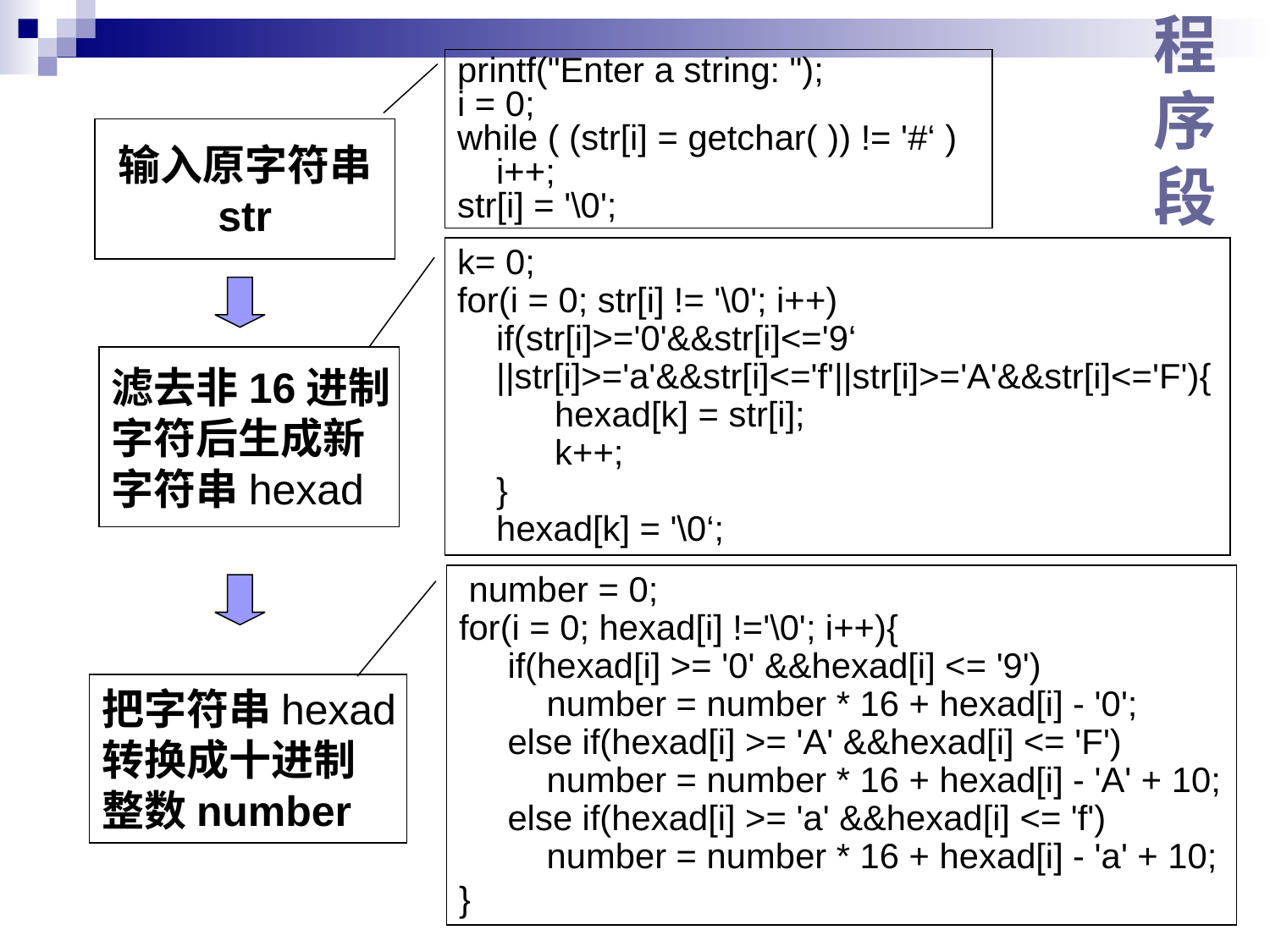

# 程序段
printf("Enter a string: ");
i = 0;
while ( (str[i] = getchar( )) != '#‘ )
    i++;
str[i] = '\0';
输入原字符串
str
k= 0;
for(i = 0; str[i] != '\0'; i++)
    if(str[i]>='0'&&str[i]<='9‘
    ||str[i]>='a'&&str[i]<='f'||str[i]>='A'&&str[i]<='F'){
          hexad[k] = str[i];
          k++;
    }
    hexad[k] = '\0‘;

滤去非16进制
字符后生成新
字符串hexad
 number = 0;
for(i = 0; hexad[i] !='\0'; i++){
     if(hexad[i] >= '0' &&hexad[i] <= '9')
         number = number * 16 + hexad[i] - '0';
     else if(hexad[i] >= 'A' &&hexad[i] <= 'F')
         number = number * 16 + hexad[i] - 'A' + 10;
     else if(hexad[i] >= 'a' &&hexad[i] <= 'f')
         number = number * 16 + hexad[i] - 'a' + 10;
}

把字符串hexad
转换成十进制
整数number